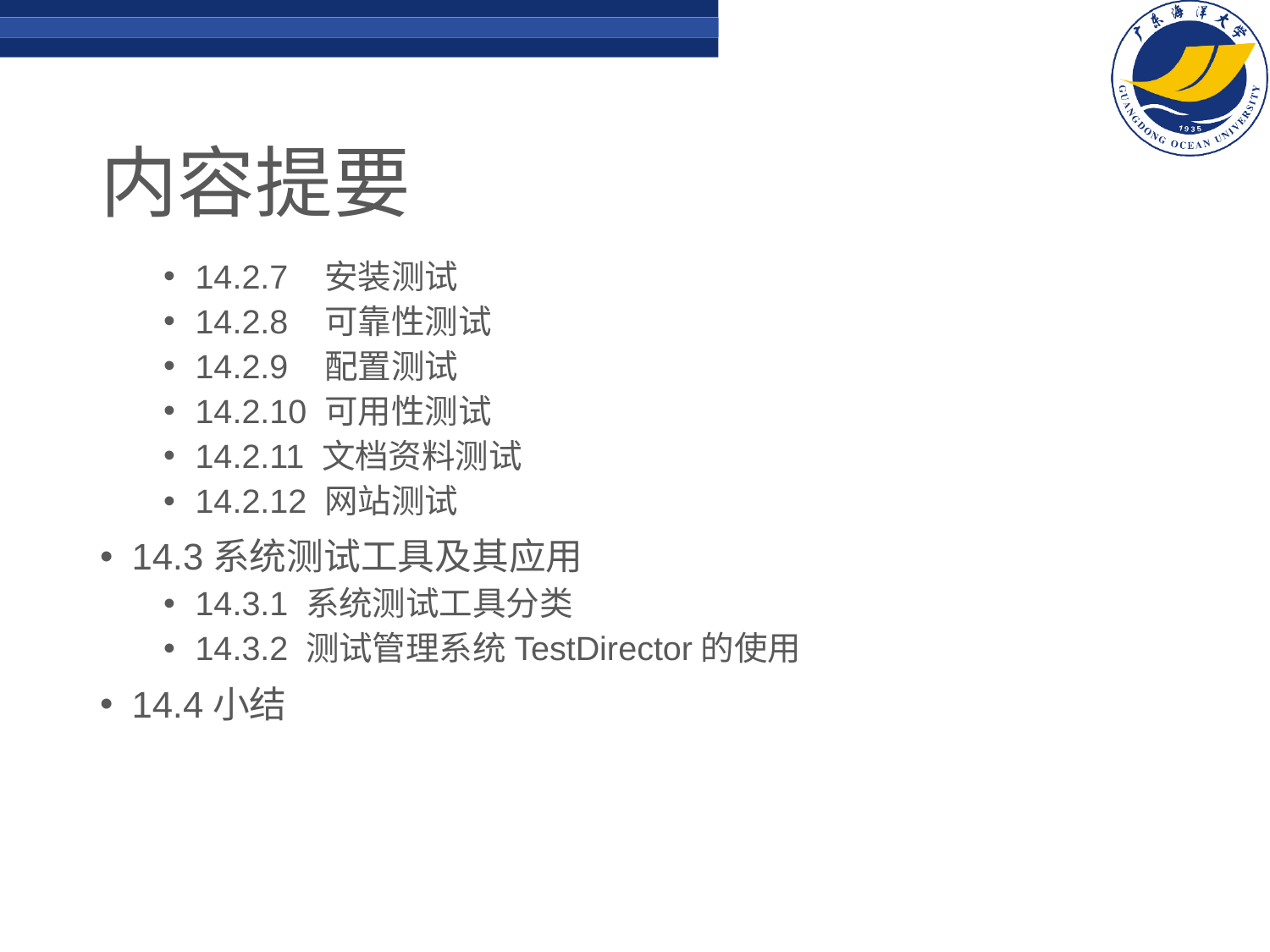

# 内容提要
14.2.7   安装测试
14.2.8   可靠性测试
14.2.9   配置测试
14.2.10 可用性测试
14.2.11 文档资料测试
14.2.12 网站测试
14.3系统测试工具及其应用
14.3.1 系统测试工具分类
14.3.2 测试管理系统TestDirector的使用
14.4小结
3